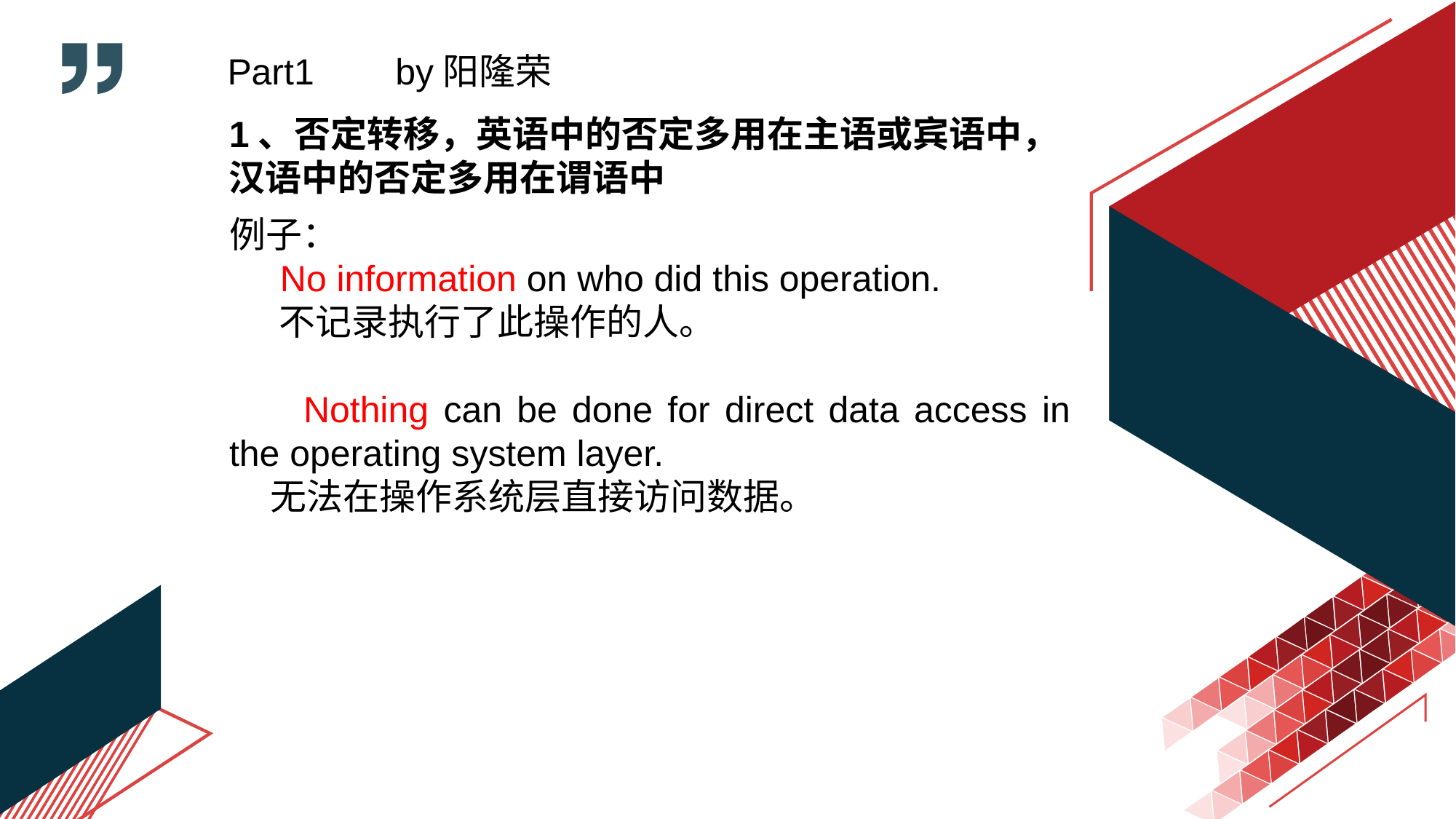

Part1        by阳隆荣

1、否定转移，英语中的否定多用在主语或宾语中，
汉语中的否定多用在谓语中
例子：
     No information on who did this operation.
     不记录执行了此操作的人。

     Nothing can be done for direct data access in the operating system layer.
    无法在操作系统层直接访问数据。